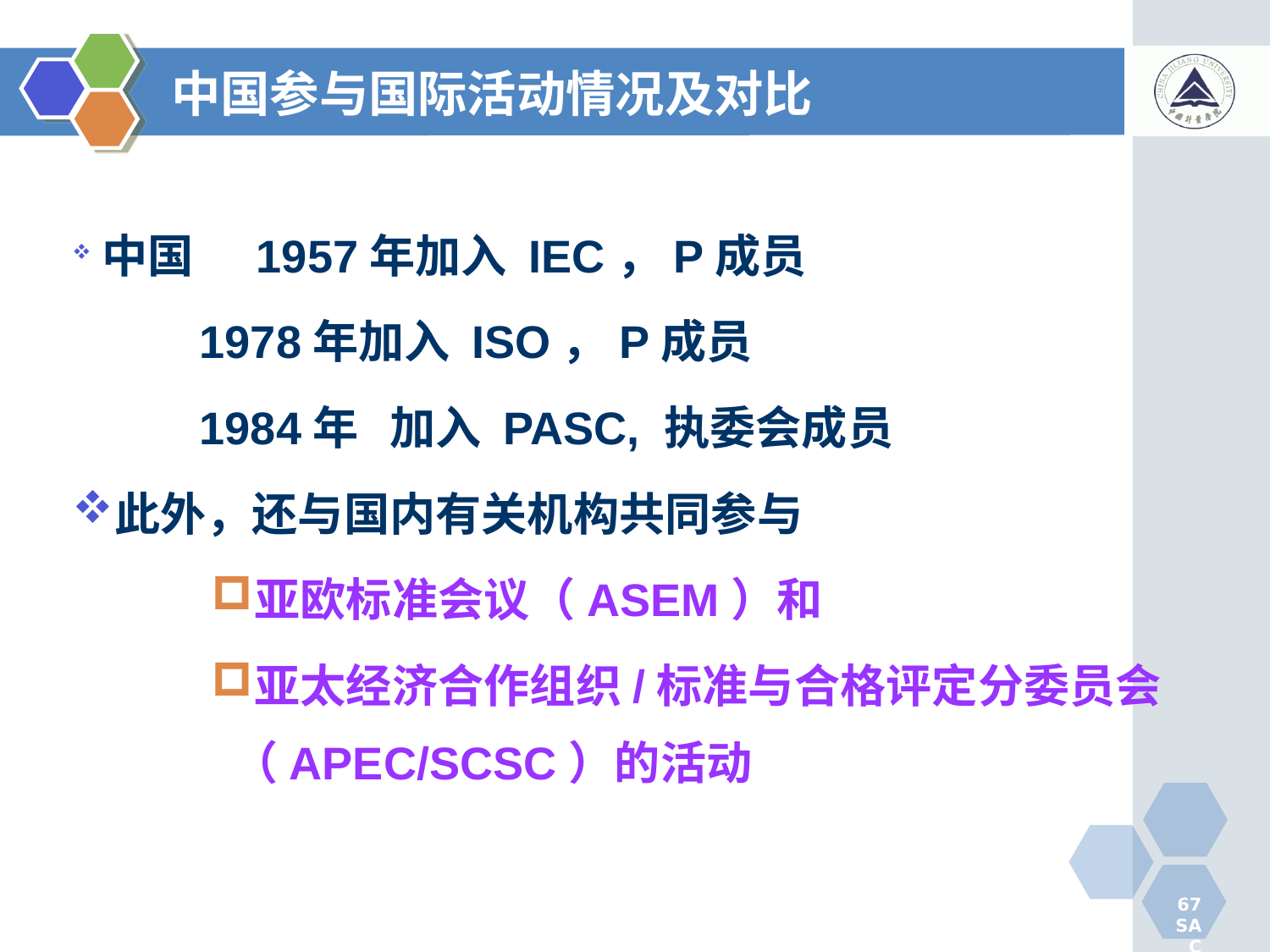

# 中国参与国际活动情况及对比
 中国     1957年加入 IEC，P成员
          1978年加入 ISO，P成员
          1984年   加入 PASC, 执委会成员
此外，还与国内有关机构共同参与
亚欧标准会议（ASEM）和
亚太经济合作组织/标准与合格评定分委员会    （APEC/SCSC）的活动
67SAC